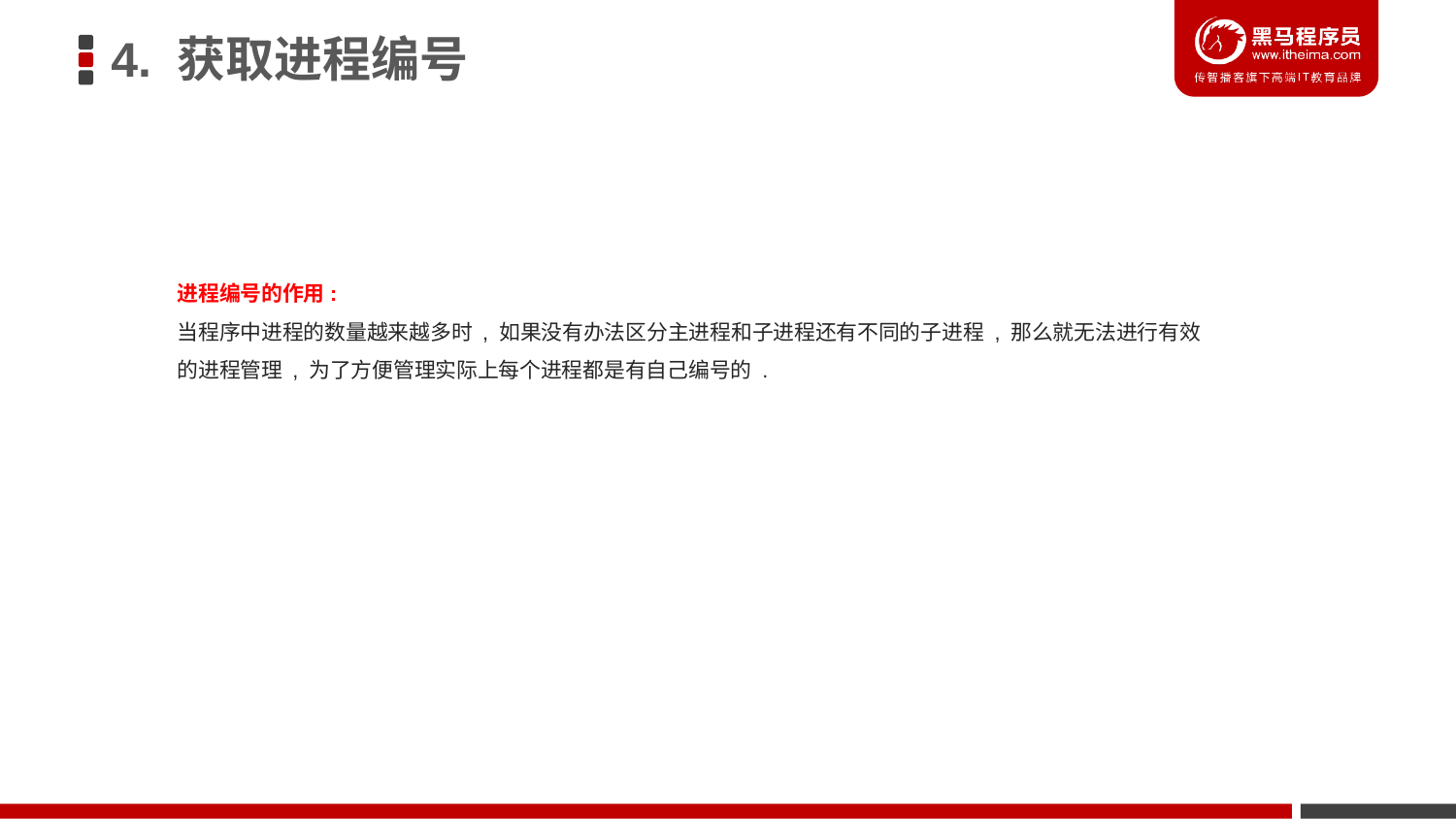

4. 获取进程编号
进程编号的作用:
当程序中进程的数量越来越多时 , 如果没有办法区分主进程和子进程还有不同的子进程 , 那么就无法进行有效的进程管理 , 为了方便管理实际上每个进程都是有自己编号的 .